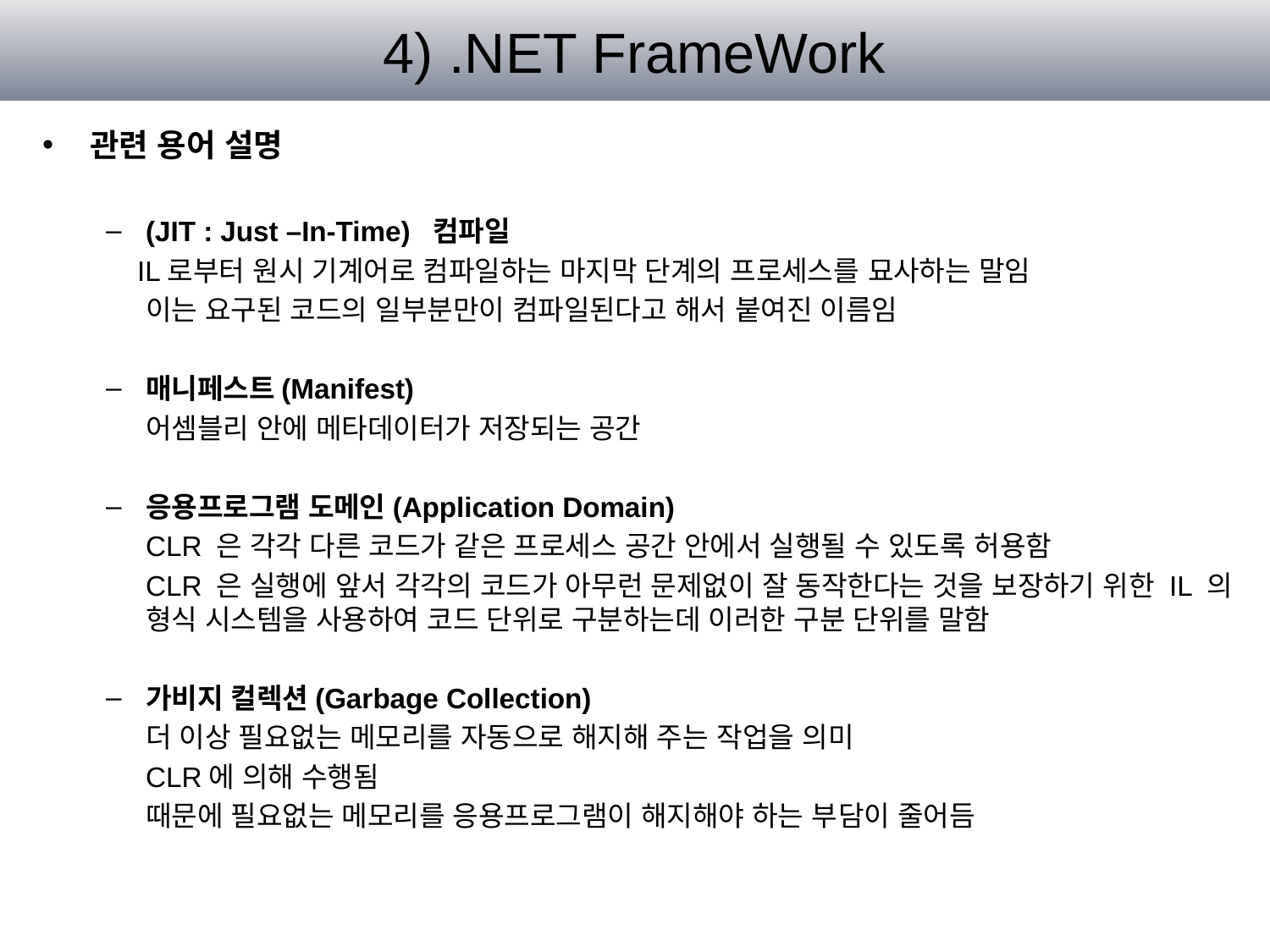

# 4) .NET FrameWork
관련 용어 설명

(JIT : Just –In-Time)  컴파일
    IL로부터 원시 기계어로 컴파일하는 마지막 단계의 프로세스를 묘사하는 말임
	이는 요구된 코드의 일부분만이 컴파일된다고 해서 붙여진 이름임

매니페스트(Manifest)
	어셈블리 안에 메타데이터가 저장되는 공간

응용프로그램 도메인(Application Domain)
	CLR 은 각각 다른 코드가 같은 프로세스 공간 안에서 실행될 수 있도록 허용함
	CLR 은 실행에 앞서 각각의 코드가 아무런 문제없이 잘 동작한다는 것을 보장하기 위한 IL 의 형식 시스템을 사용하여 코드 단위로 구분하는데 이러한 구분 단위를 말함

가비지 컬렉션(Garbage Collection)
	더 이상 필요없는 메모리를 자동으로 해지해 주는 작업을 의미
	CLR에 의해 수행됨
 	때문에 필요없는 메모리를 응용프로그램이 해지해야 하는 부담이 줄어듬